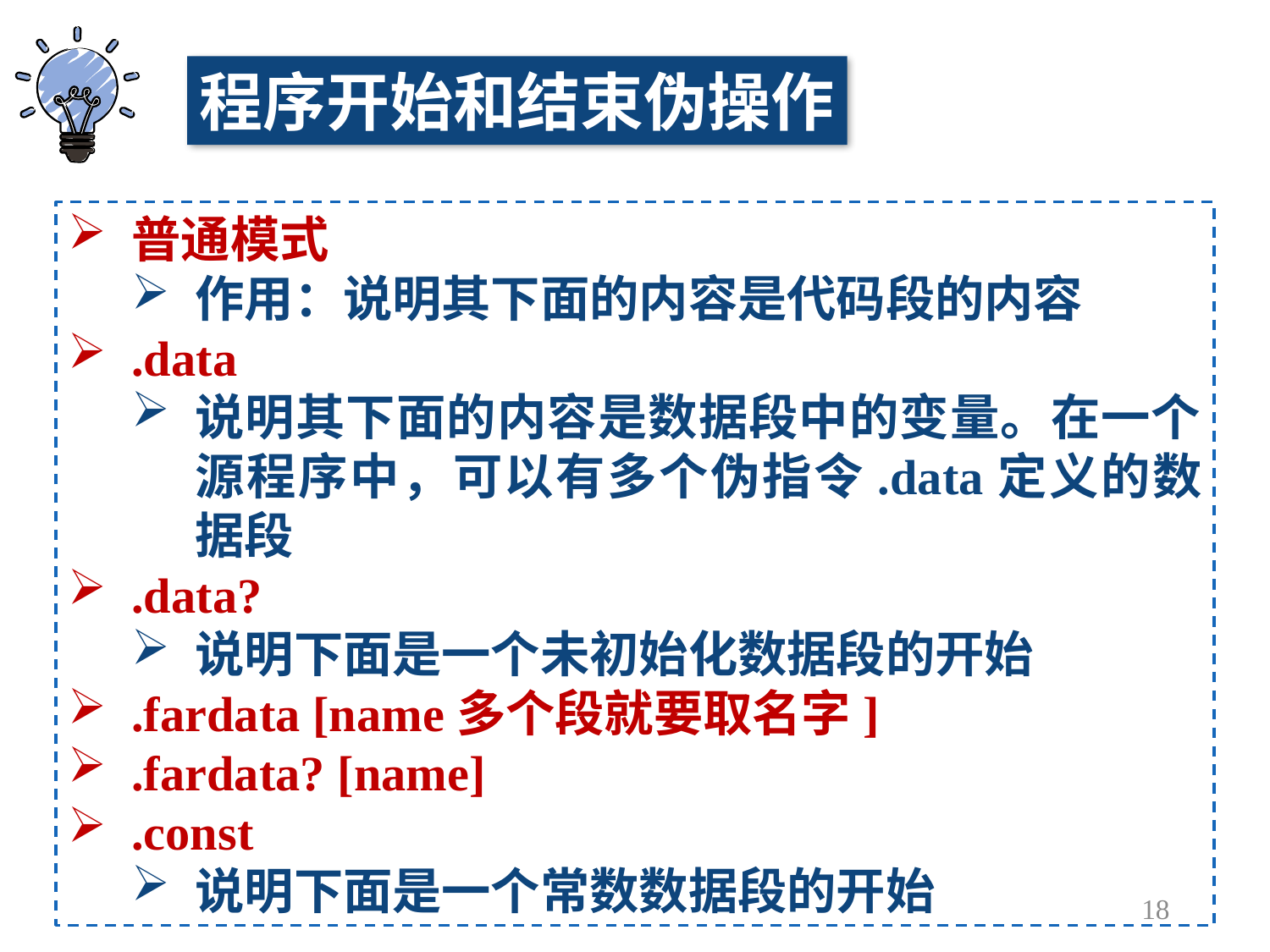

程序开始和结束伪操作
普通模式
作用：说明其下面的内容是代码段的内容
.data
说明其下面的内容是数据段中的变量。在一个源程序中，可以有多个伪指令.data定义的数据段
.data?
说明下面是一个未初始化数据段的开始
.fardata [name多个段就要取名字]
.fardata? [name]
.const
说明下面是一个常数数据段的开始
18